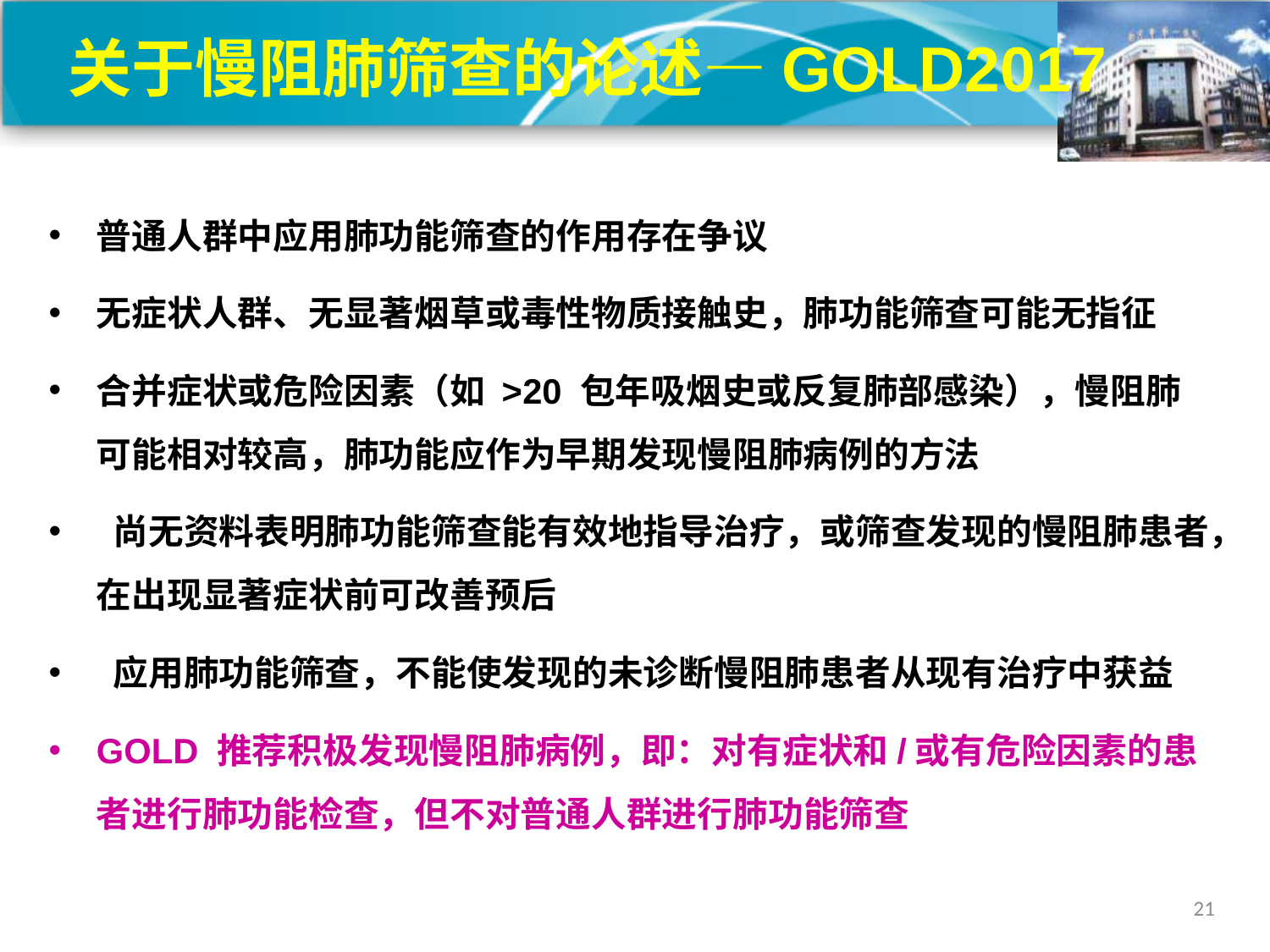

# 关于慢阻肺筛查的论述—GOLD2017
普通人群中应用肺功能筛查的作用存在争议
无症状人群、无显著烟草或毒性物质接触史，肺功能筛查可能无指征
合并症状或危险因素（如 >20 包年吸烟史或反复肺部感染），慢阻肺可能相对较高，肺功能应作为早期发现慢阻肺病例的方法
 尚无资料表明肺功能筛查能有效地指导治疗，或筛查发现的慢阻肺患者，在出现显著症状前可改善预后
 应用肺功能筛查，不能使发现的未诊断慢阻肺患者从现有治疗中获益
GOLD 推荐积极发现慢阻肺病例，即：对有症状和/或有危险因素的患者进行肺功能检查，但不对普通人群进行肺功能筛查
21